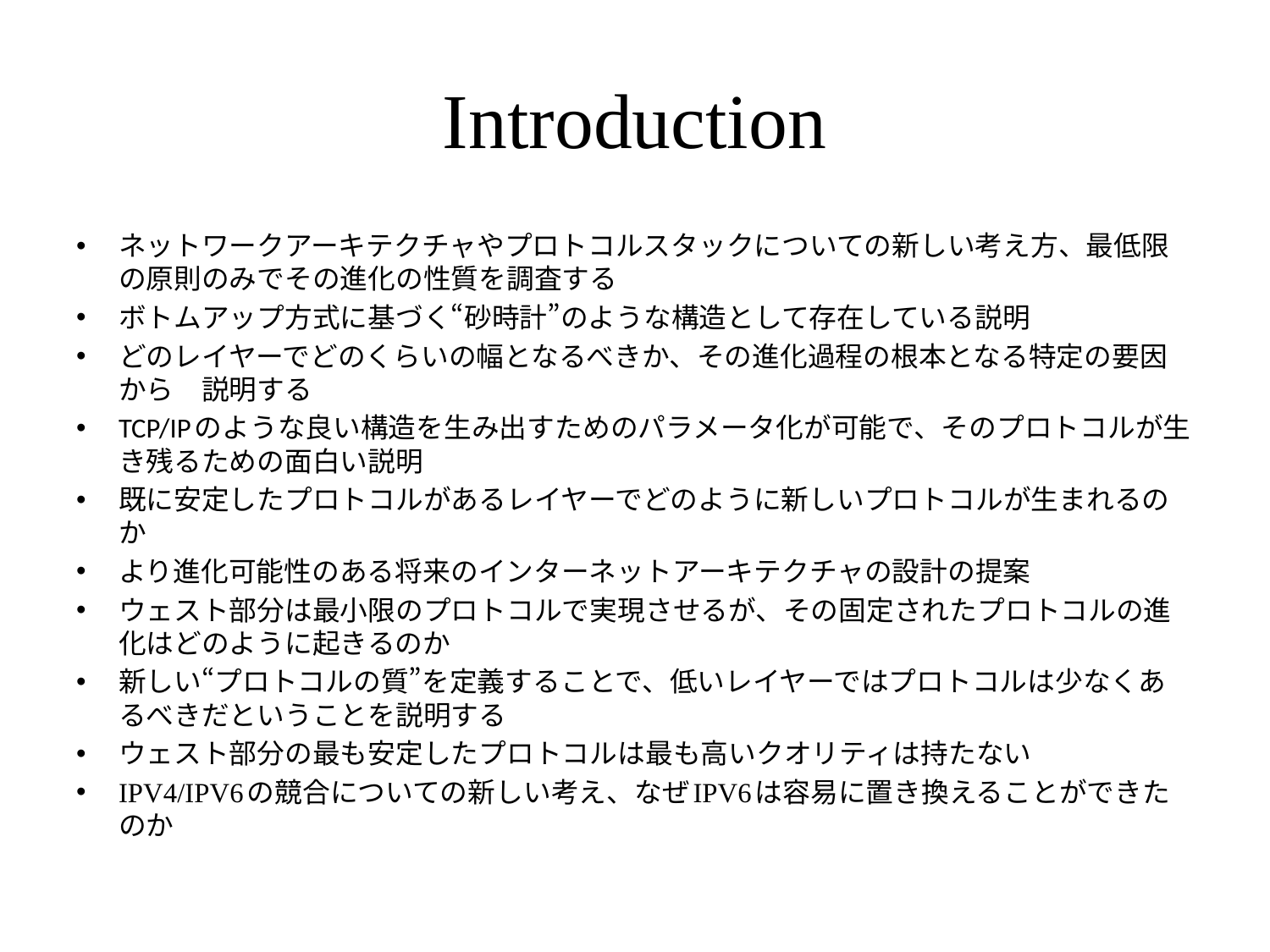

# Introduction
ネットワークアーキテクチャやプロトコルスタックについての新しい考え方、最低限の原則のみでその進化の性質を調査する
ボトムアップ方式に基づく“砂時計”のような構造として存在している説明
どのレイヤーでどのくらいの幅となるべきか、その進化過程の根本となる特定の要因から　説明する
TCP/IPのような良い構造を生み出すためのパラメータ化が可能で、そのプロトコルが生き残るための面白い説明
既に安定したプロトコルがあるレイヤーでどのように新しいプロトコルが生まれるのか
より進化可能性のある将来のインターネットアーキテクチャの設計の提案
ウェスト部分は最小限のプロトコルで実現させるが、その固定されたプロトコルの進化はどのように起きるのか
新しい“プロトコルの質”を定義することで、低いレイヤーではプロトコルは少なくあるべきだということを説明する
ウェスト部分の最も安定したプロトコルは最も高いクオリティは持たない
IPV4/IPV6の競合についての新しい考え、なぜIPV6は容易に置き換えることができたのか